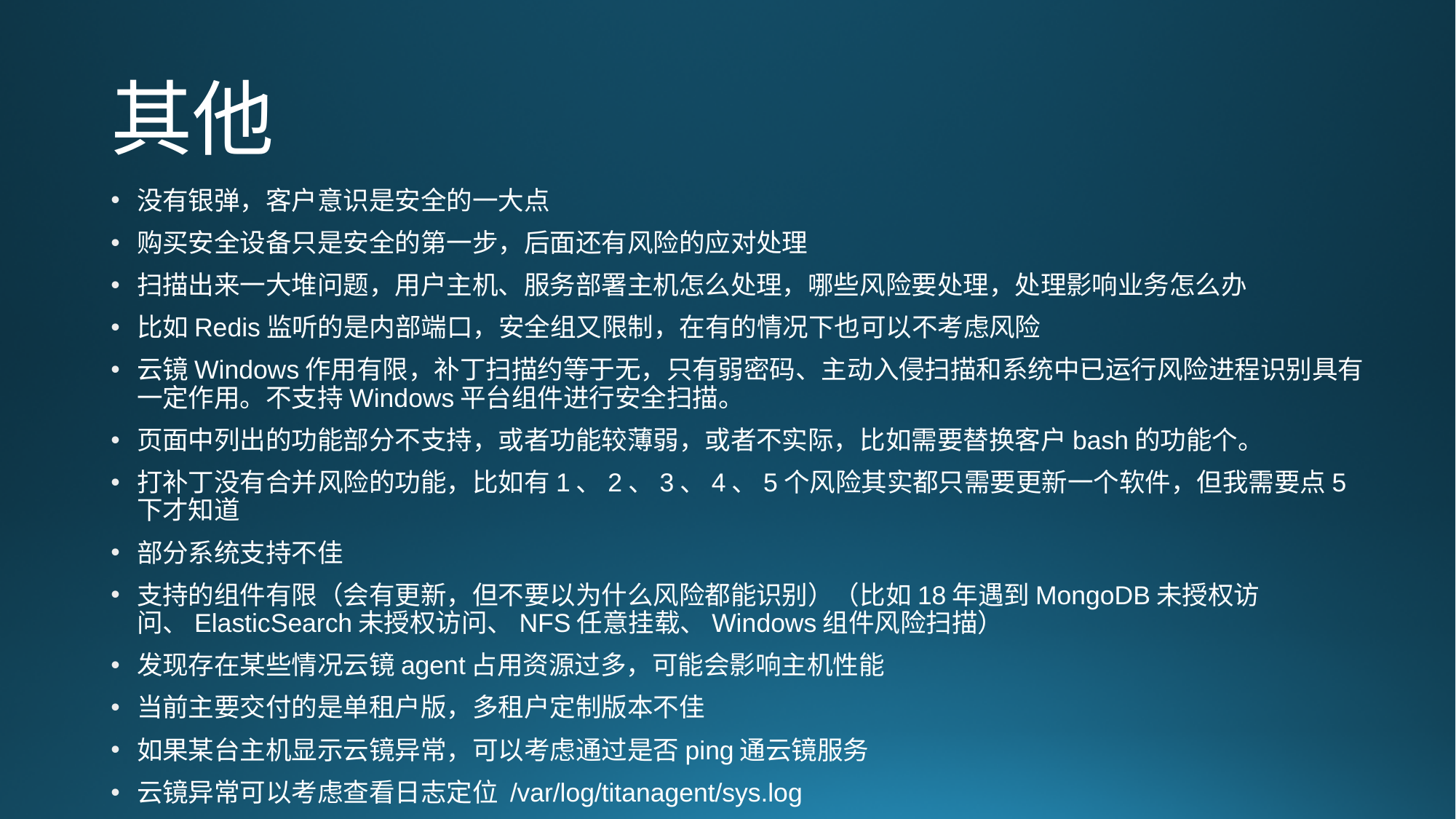

# 其他
没有银弹，客户意识是安全的一大点
购买安全设备只是安全的第一步，后面还有风险的应对处理
扫描出来一大堆问题，用户主机、服务部署主机怎么处理，哪些风险要处理，处理影响业务怎么办
比如Redis监听的是内部端口，安全组又限制，在有的情况下也可以不考虑风险
云镜Windows作用有限，补丁扫描约等于无，只有弱密码、主动入侵扫描和系统中已运行风险进程识别具有一定作用。不支持Windows平台组件进行安全扫描。
页面中列出的功能部分不支持，或者功能较薄弱，或者不实际，比如需要替换客户bash的功能个。
打补丁没有合并风险的功能，比如有1、2、3、4、5个风险其实都只需要更新一个软件，但我需要点5下才知道
部分系统支持不佳
支持的组件有限（会有更新，但不要以为什么风险都能识别）（比如18年遇到MongoDB未授权访问、ElasticSearch未授权访问、NFS任意挂载、Windows组件风险扫描）
发现存在某些情况云镜agent占用资源过多，可能会影响主机性能
当前主要交付的是单租户版，多租户定制版本不佳
如果某台主机显示云镜异常，可以考虑通过是否ping通云镜服务
云镜异常可以考虑查看日志定位 /var/log/titanagent/sys.log